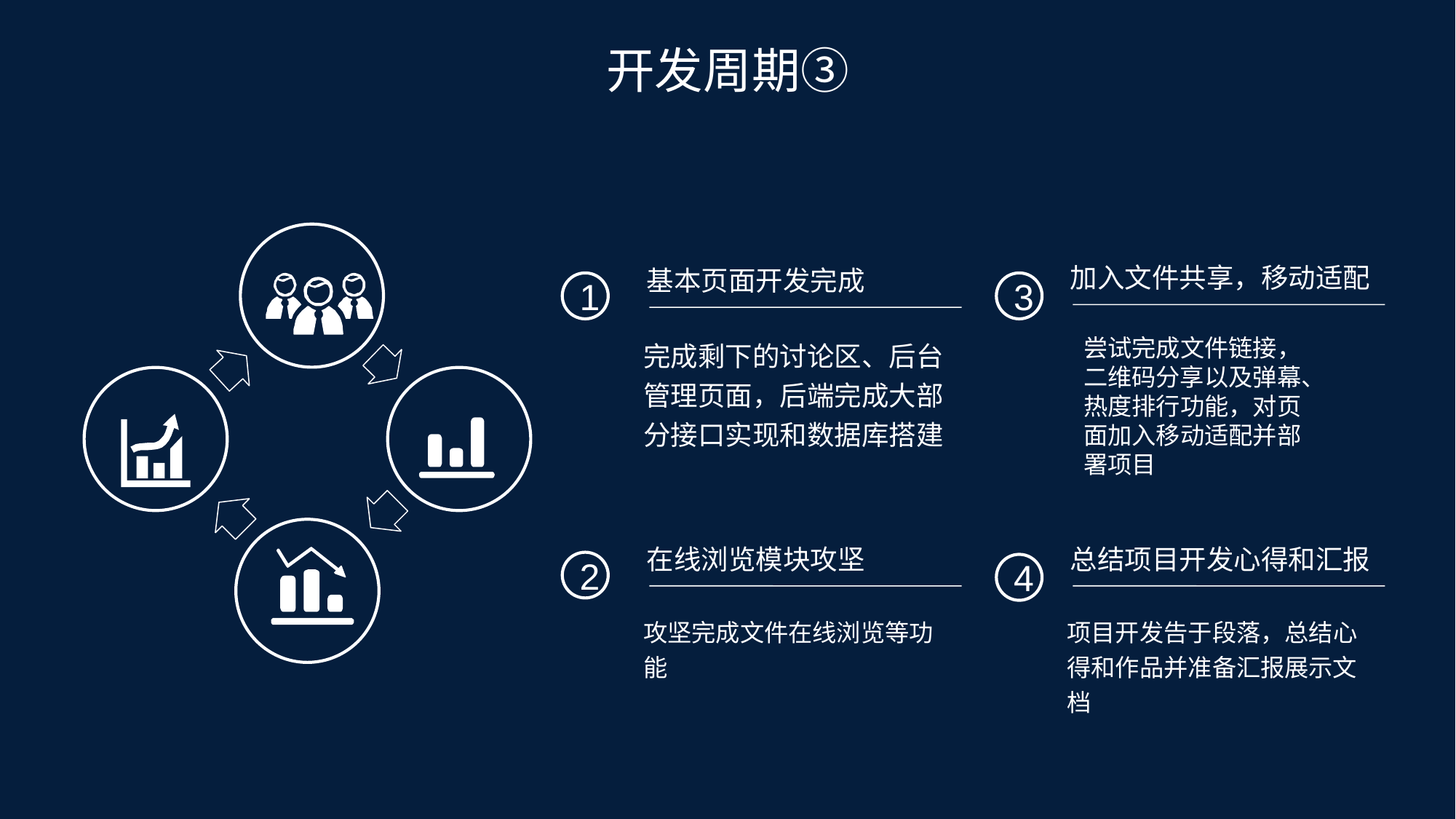

开发周期③

加入文件共享，移动适配
基本页面开发完成

1
3

完成剩下的讨论区、后台管理页面，后端完成大部分接口实现和数据库搭建
尝试完成文件链接，二维码分享以及弹幕、热度排行功能，对页面加入移动适配并部署项目

在线浏览模块攻坚
总结项目开发心得和汇报

2
4

攻坚完成文件在线浏览等功能
项目开发告于段落，总结心得和作品并准备汇报展示文档